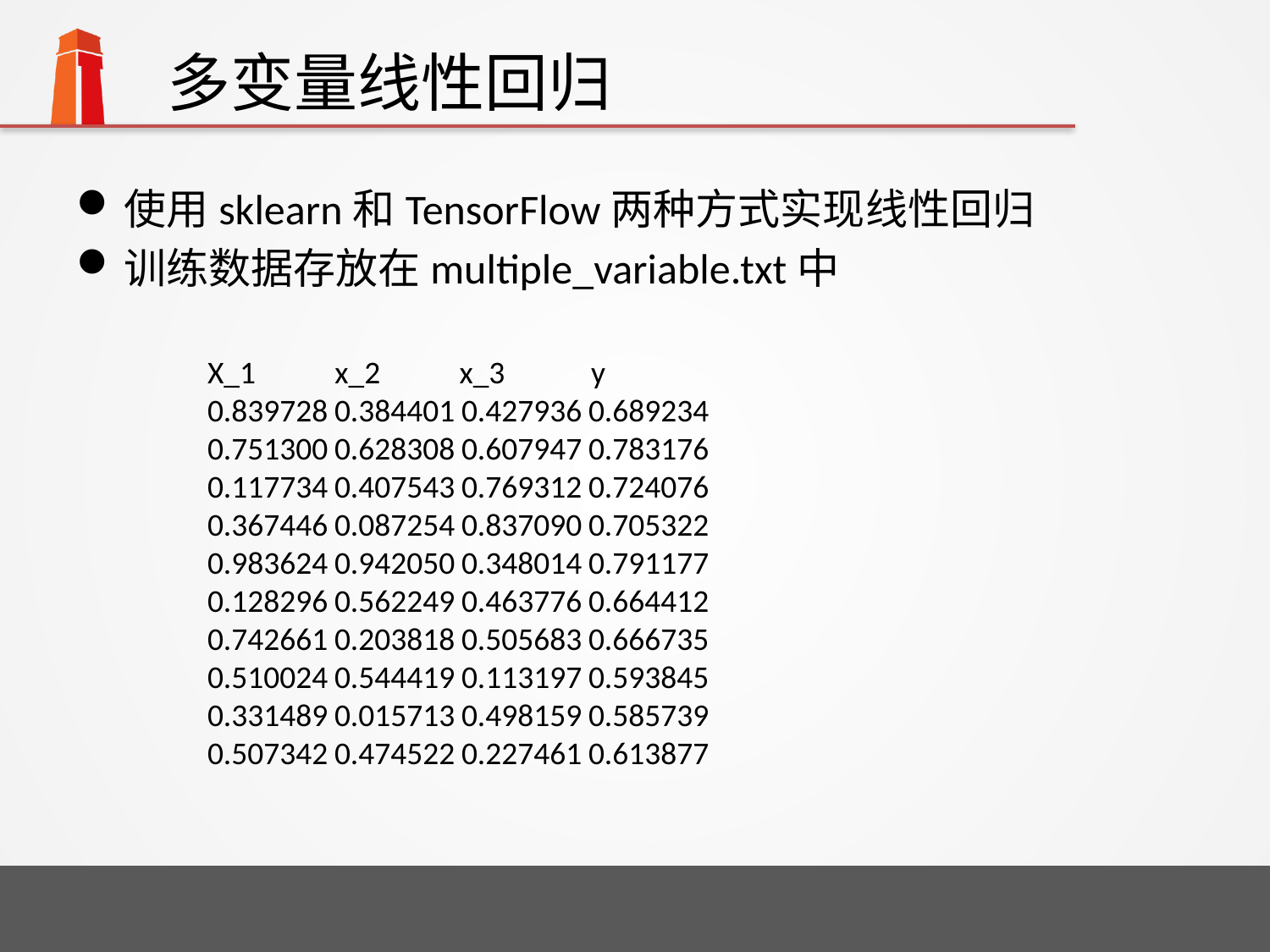

# 多变量线性回归
使用sklearn和TensorFlow两种方式实现线性回归
训练数据存放在multiple_variable.txt中
X_1           x_2           x_3            y
0.839728	0.384401	0.427936	0.689234
0.751300	0.628308	0.607947	0.783176
0.117734	0.407543	0.769312	0.724076
0.367446	0.087254	0.837090	0.705322
0.983624	0.942050	0.348014	0.791177
0.128296	0.562249	0.463776	0.664412
0.742661	0.203818	0.505683	0.666735
0.510024	0.544419	0.113197	0.593845
0.331489	0.015713	0.498159	0.585739
0.507342	0.474522	0.227461	0.613877